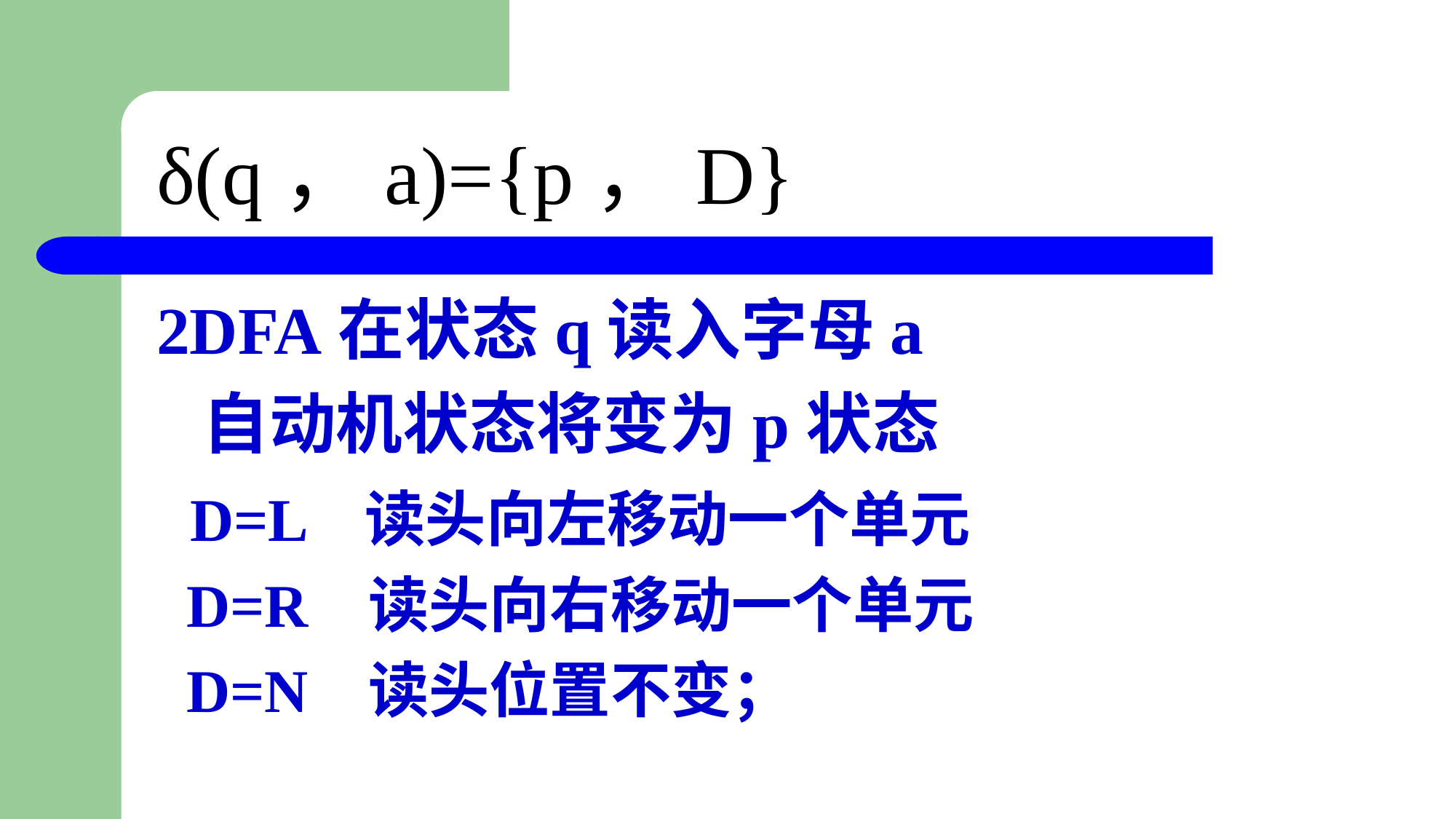

# δ(q，a)={p，D}
2DFA在状态q读入字母a
  自动机状态将变为p状态
  D=L   读头向左移动一个单元
  D=R   读头向右移动一个单元
  D=N   读头位置不变；